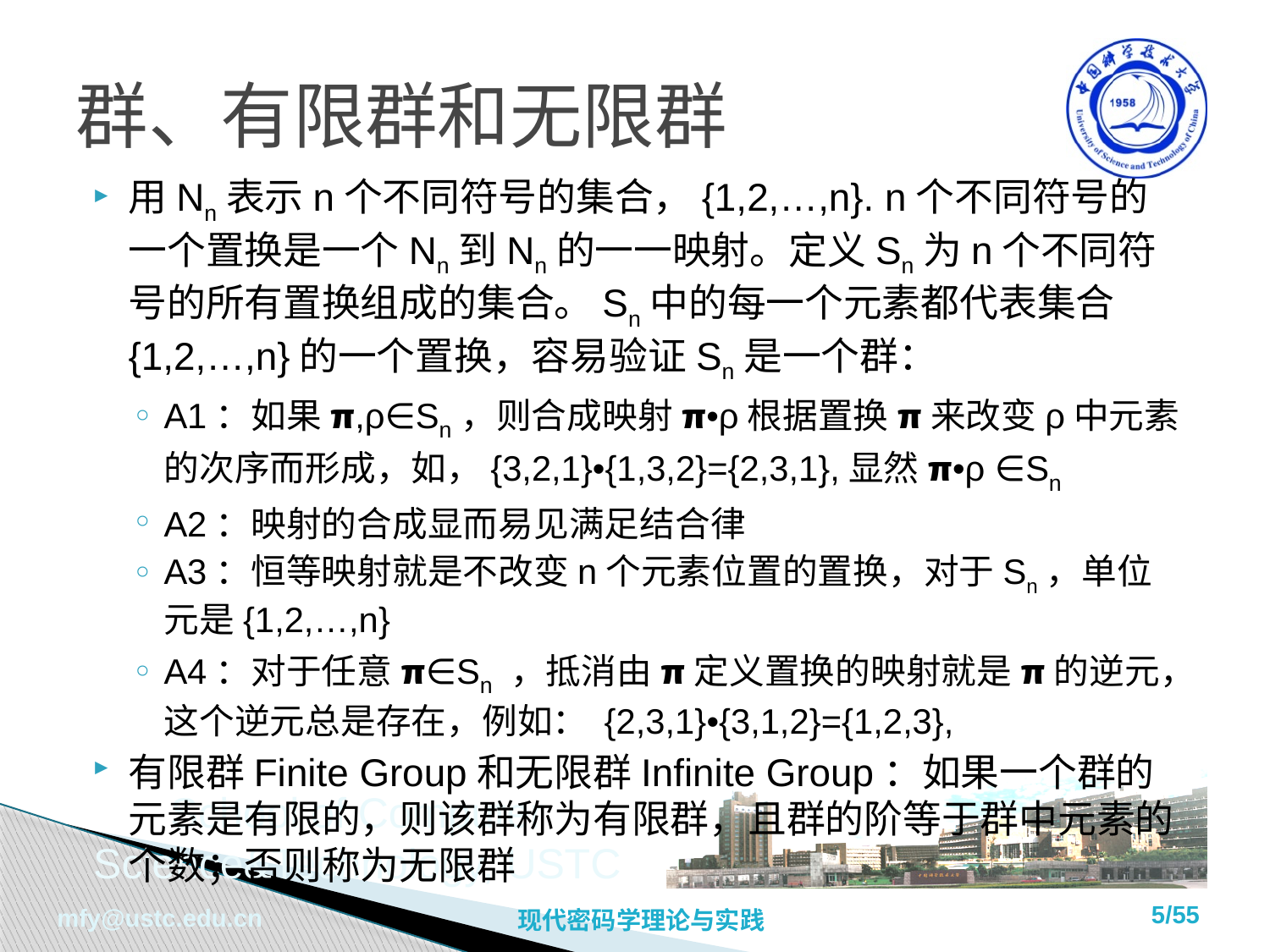

# 群、有限群和无限群
用Nn表示n个不同符号的集合，{1,2,…,n}. n个不同符号的一个置换是一个Nn到Nn的一一映射。定义Sn为n个不同符号的所有置换组成的集合。Sn中的每一个元素都代表集合{1,2,…,n}的一个置换，容易验证Sn是一个群：
A1：如果π,ρ∈Sn，则合成映射π•ρ根据置换π来改变ρ中元素的次序而形成，如，{3,2,1}•{1,3,2}={2,3,1},显然π•ρ ∈Sn
A2：映射的合成显而易见满足结合律
A3：恒等映射就是不改变n个元素位置的置换，对于Sn，单位元是{1,2,…,n}
A4：对于任意π∈Sn ，抵消由π定义置换的映射就是π的逆元，这个逆元总是存在，例如： {2,3,1}•{3,1,2}={1,2,3},
有限群Finite Group和无限群Infinite Group：如果一个群的元素是有限的，则该群称为有限群，且群的阶等于群中元素的个数；否则称为无限群